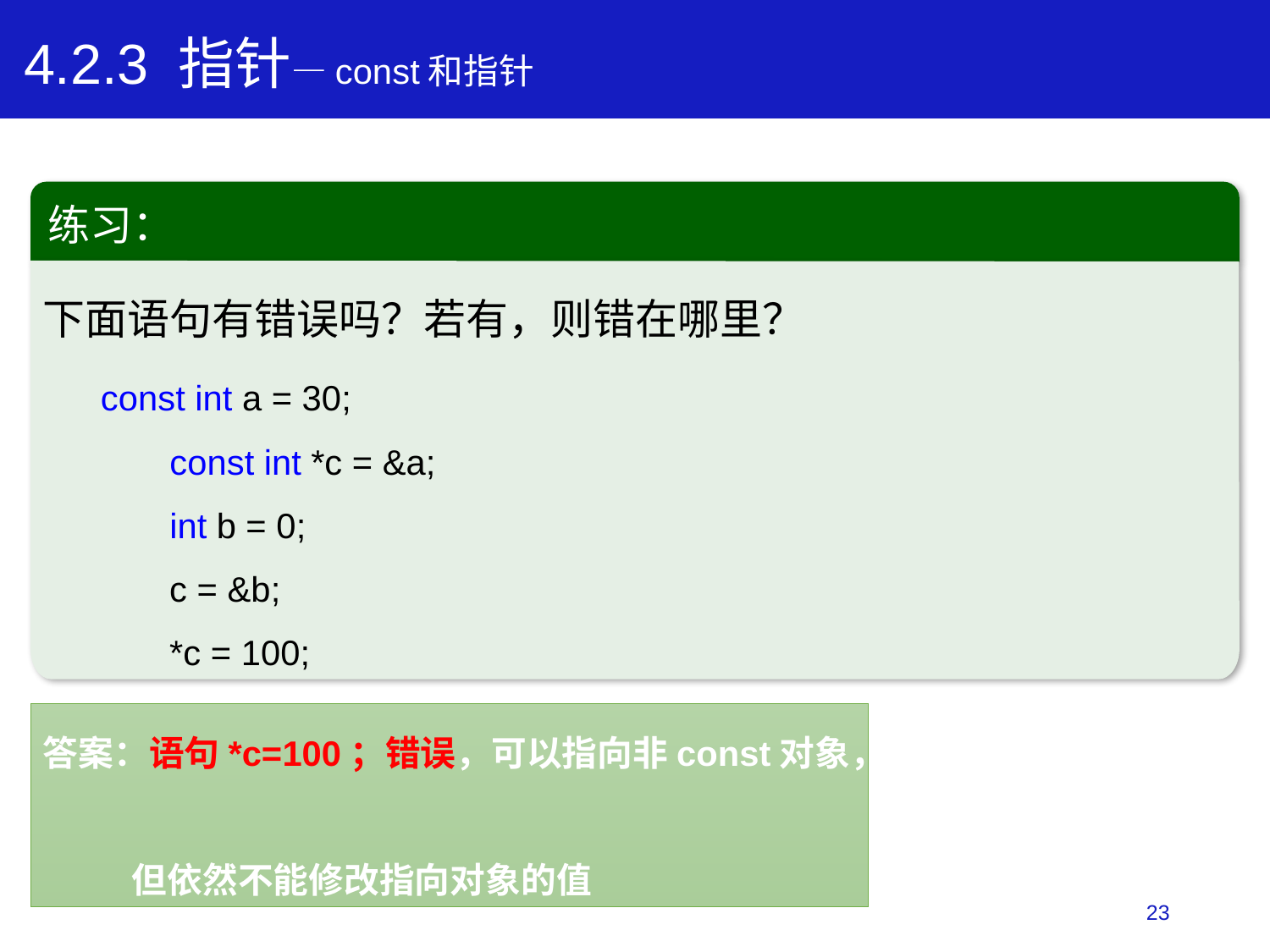

4.2.3 指针—const和指针
练习：
下面语句有错误吗？若有，则错在哪里？
     const int a = 30;
             const int *c = &a;
             int b = 0;
             c = &b;
             *c = 100;
学习目标
答案：语句*c=100；错误，可以指向非const对象，
          但依然不能修改指向对象的值
23